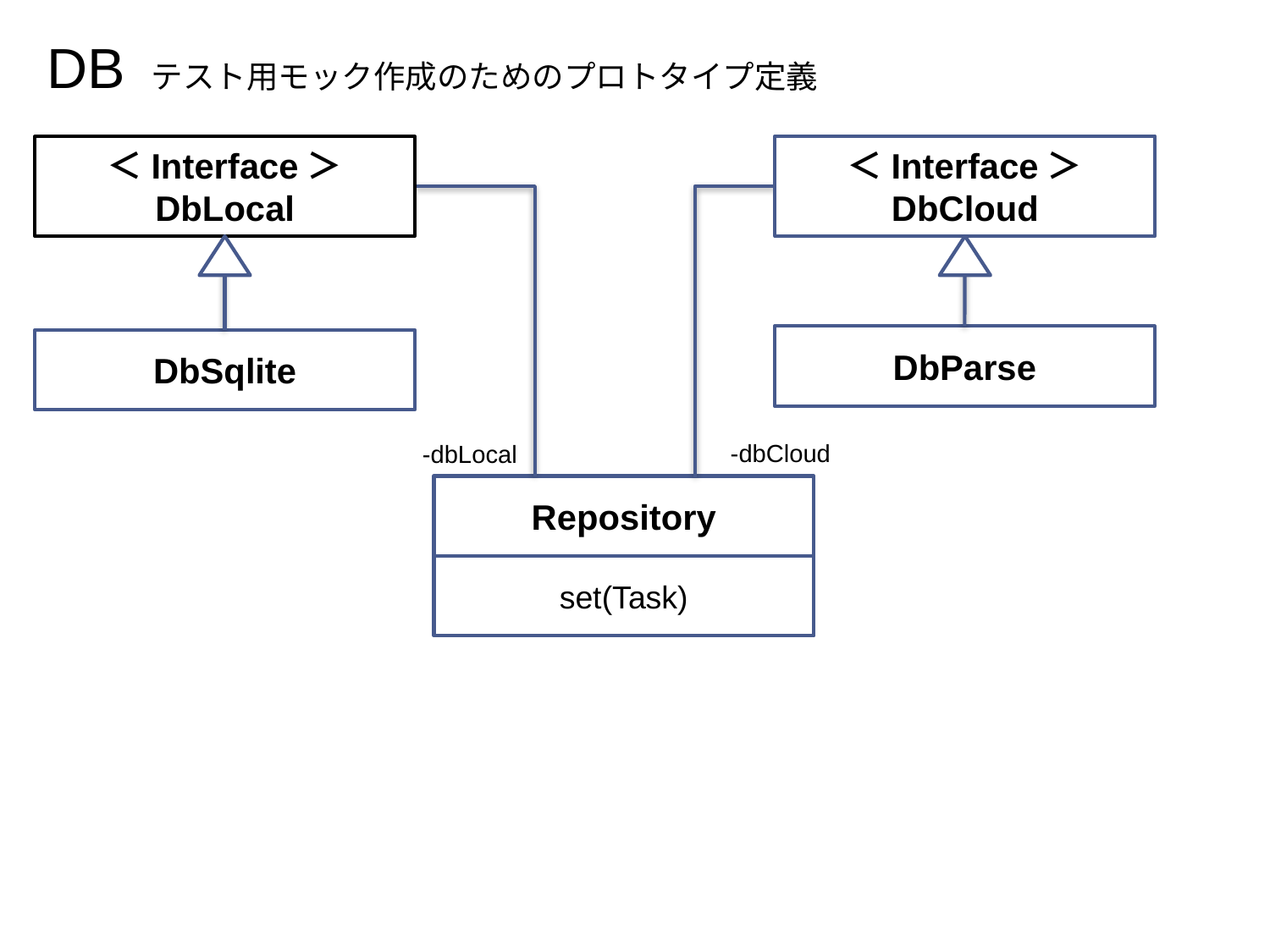

DB  テスト用モック作成のためのプロトタイプ定義
＜Interface＞
DbCloud
＜Interface＞
DbLocal

DbParse
DbSqlite
-dbCloud
-dbLocal
Repository
set(Task)